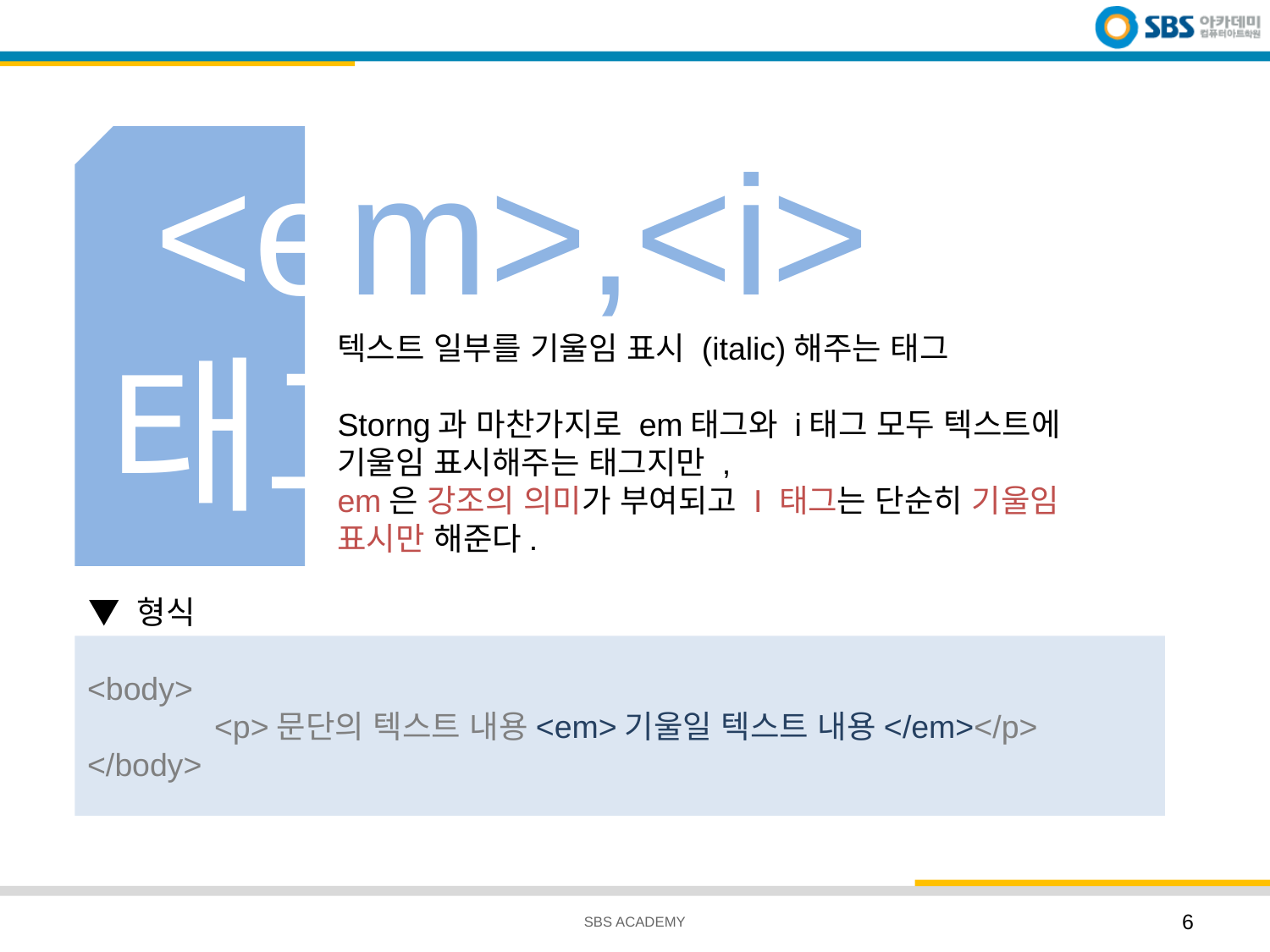

# <em>,<i> 태그
텍스트 일부를 기울임 표시 (italic)해주는 태그

Storng과 마찬가지로 em태그와 i태그 모두 텍스트에 기울임 표시해주는 태그지만 ,
em은 강조의 의미가 부여되고 I 태그는 단순히 기울임 표시만 해준다.
▼ 형식
<body>
	<p>문단의 텍스트 내용<em>기울일 텍스트 내용</em></p>
</body>
SBS ACADEMY
6